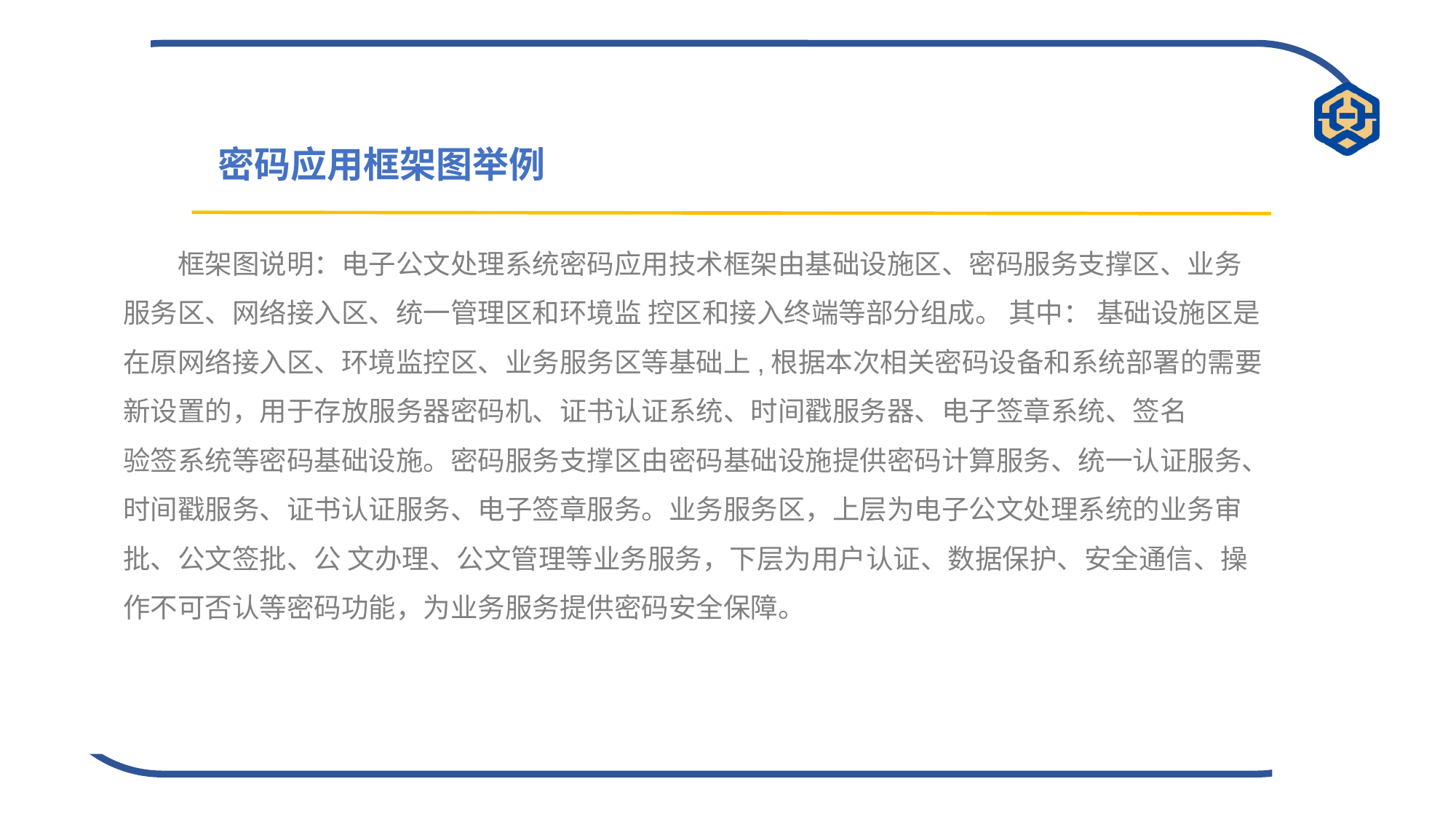

密码应用框架图举例
框架图说明：电子公文处理系统密码应用技术框架由基础设施区、密码服务支撑区、业务服务区、网络接入区、统一管理区和环境监 控区和接入终端等部分组成。 其中： 基础设施区是在原网络接入区、环境监控区、业务服务区等基础上,根据本次相关密码设备和系统部署的需要新设置的，用于存放服务器密码机、证书认证系统、时间戳服务器、电子签章系统、签名              验签系统等密码基础设施。密码服务支撑区由密码基础设施提供密码计算服务、统一认证服务、时间戳服务、证书认证服务、电子签章服务。业务服务区，上层为电子公文处理系统的业务审批、公文签批、公 文办理、公文管理等业务服务，下层为用户认证、数据保护、安全通信、操作不可否认等密码功能，为业务服务提供密码安全保障。